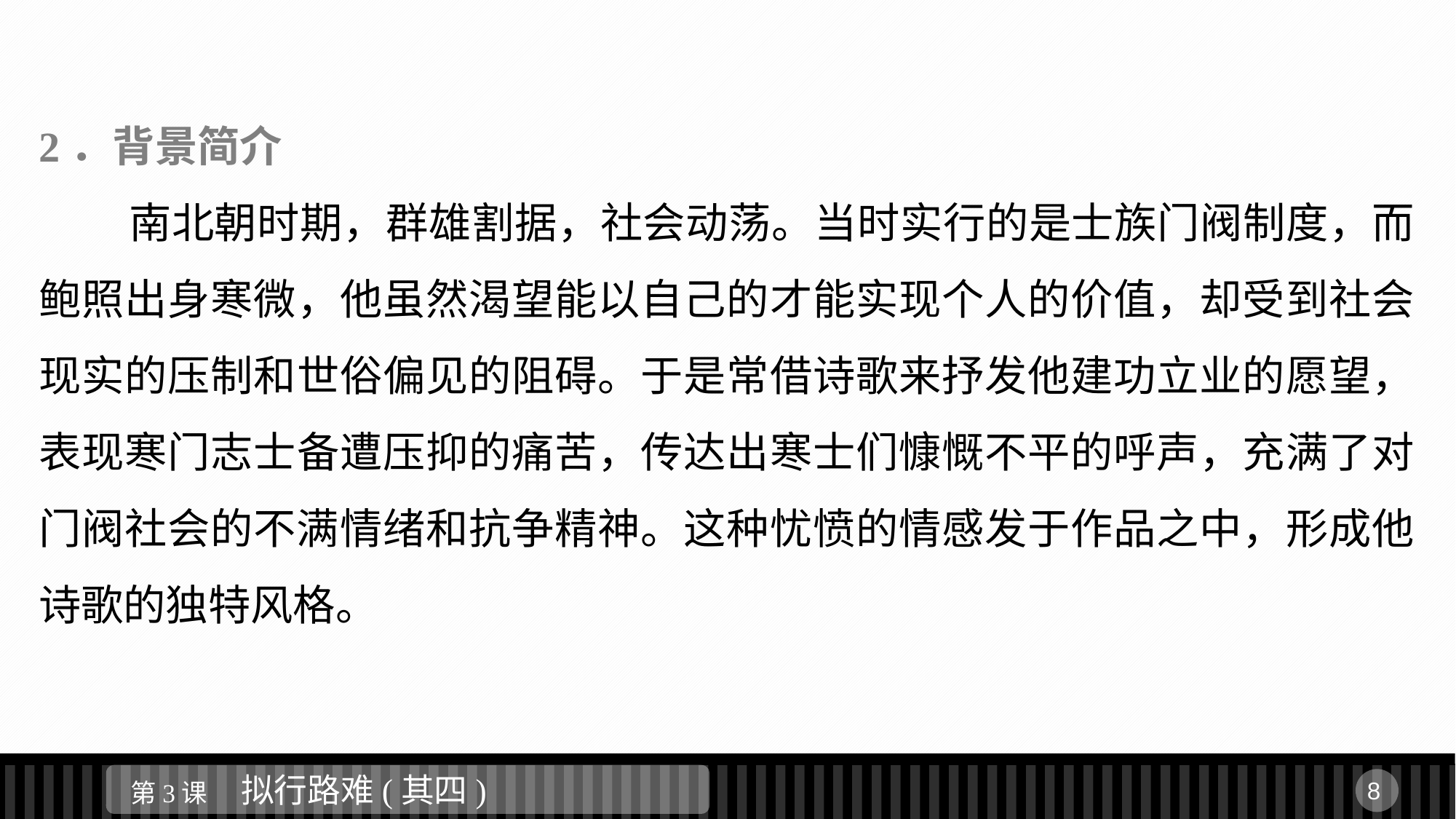

2．背景简介
        南北朝时期，群雄割据，社会动荡。当时实行的是士族门阀制度，而鲍照出身寒微，他虽然渴望能以自己的才能实现个人的价值，却受到社会现实的压制和世俗偏见的阻碍。于是常借诗歌来抒发他建功立业的愿望，表现寒门志士备遭压抑的痛苦，传达出寒士们慷慨不平的呼声，充满了对门阀社会的不满情绪和抗争精神。这种忧愤的情感发于作品之中，形成他诗歌的独特风格。